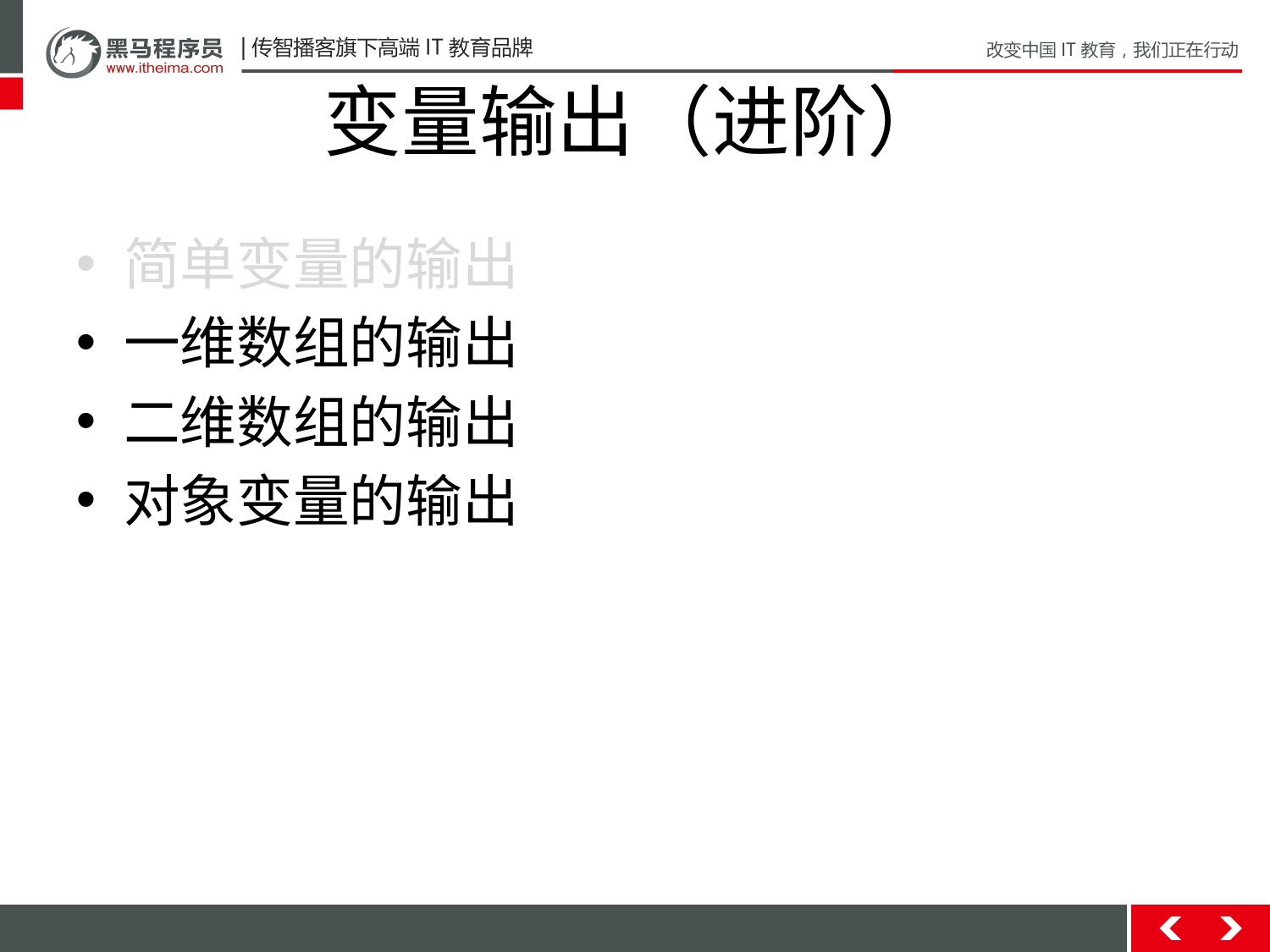

# 变量输出（进阶）
简单变量的输出
一维数组的输出
二维数组的输出
对象变量的输出